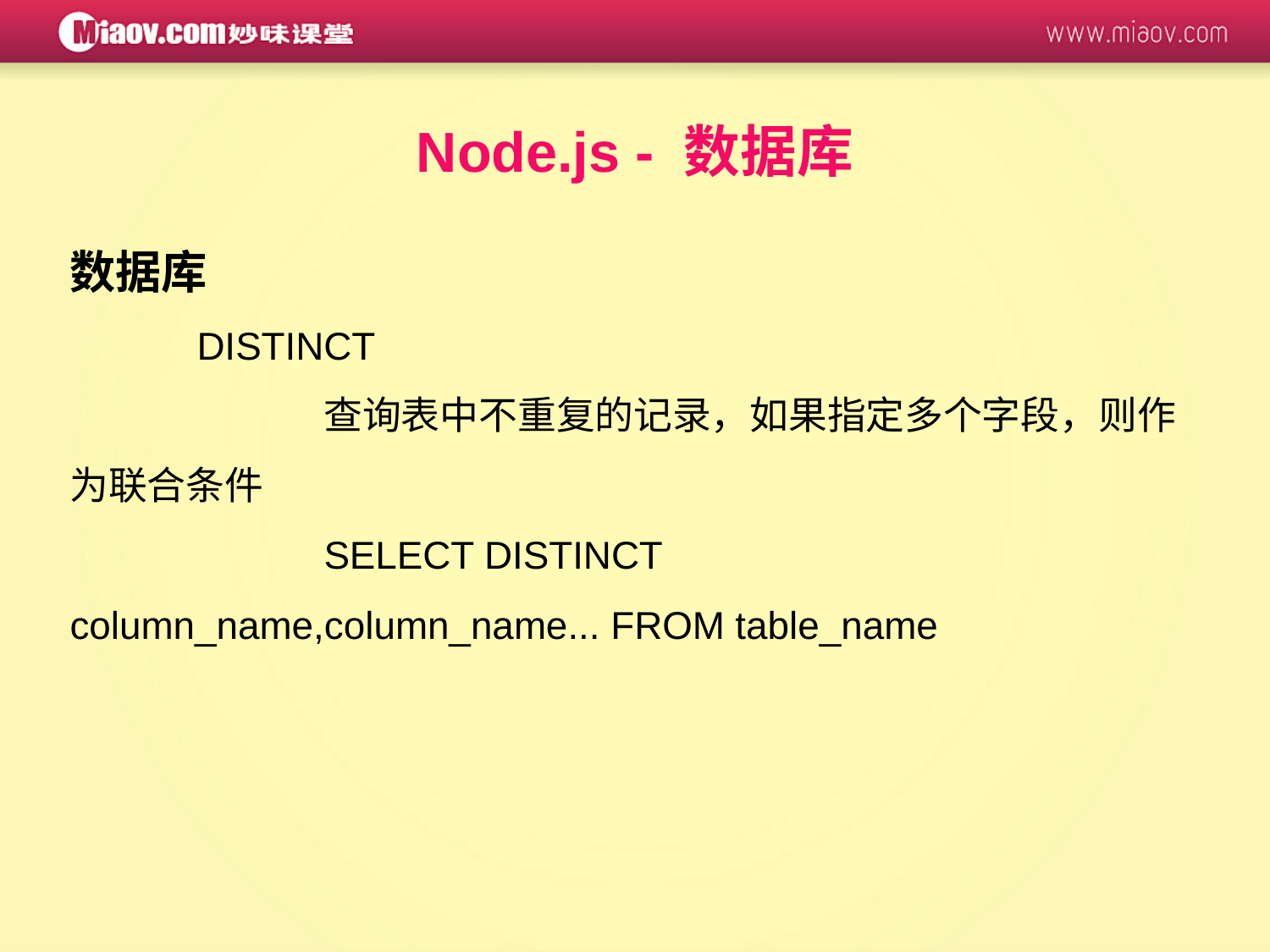

Node.js - 数据库
数据库
	DISTINCT
		查询表中不重复的记录，如果指定多个字段，则作为联合条件
		SELECT DISTINCT column_name,column_name... FROM table_name